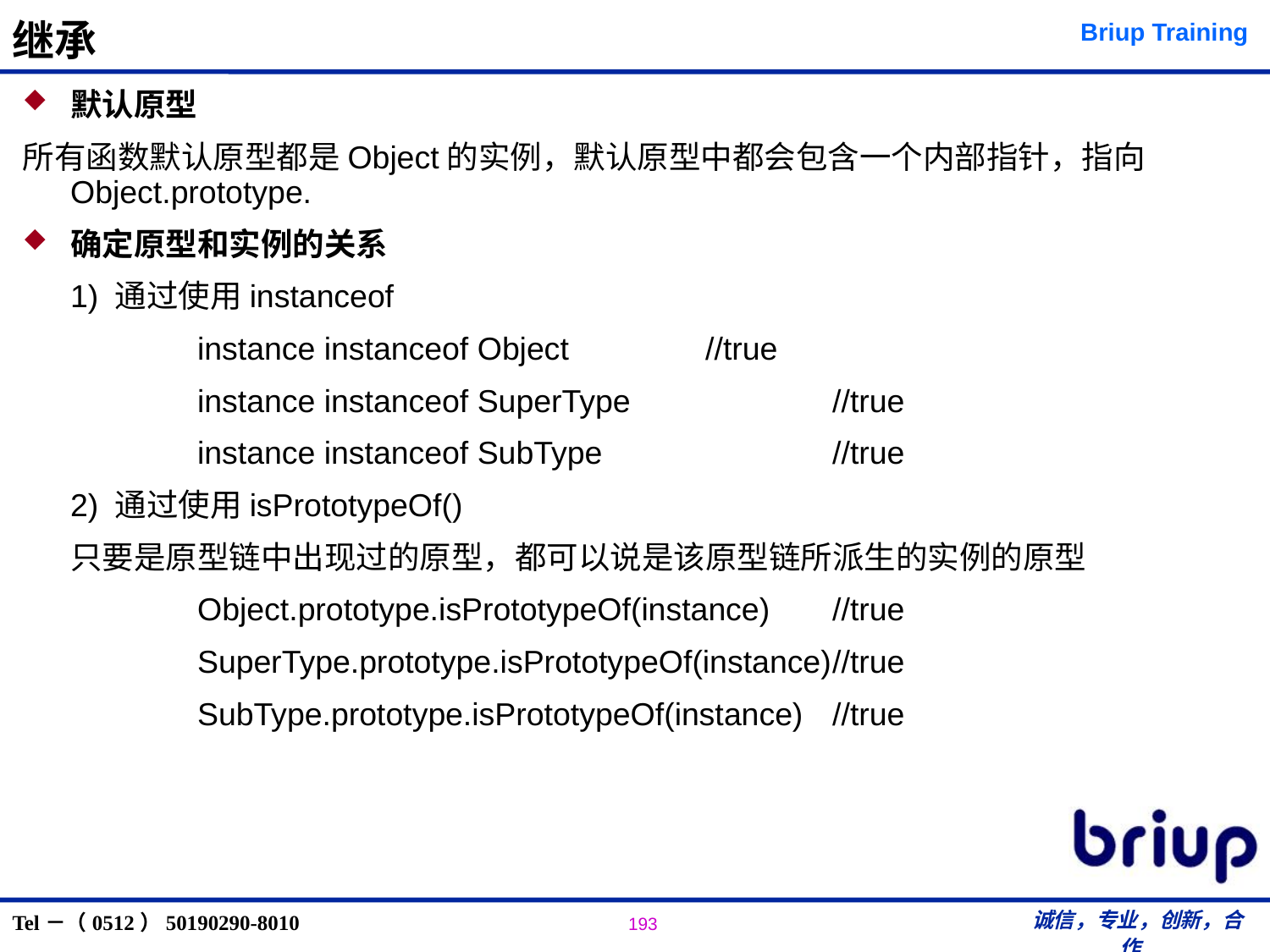

# 继承
默认原型
所有函数默认原型都是Object的实例，默认原型中都会包含一个内部指针，指向Object.prototype.
确定原型和实例的关系
	1) 通过使用instanceof
		instance instanceof Object		//true
		instance instanceof SuperType		//true
		instance instanceof SubType		//true
	2) 通过使用isPrototypeOf()
	只要是原型链中出现过的原型，都可以说是该原型链所派生的实例的原型
		Object.prototype.isPrototypeOf(instance)	//true
		SuperType.prototype.isPrototypeOf(instance)	//true
		SubType.prototype.isPrototypeOf(instance)	//true